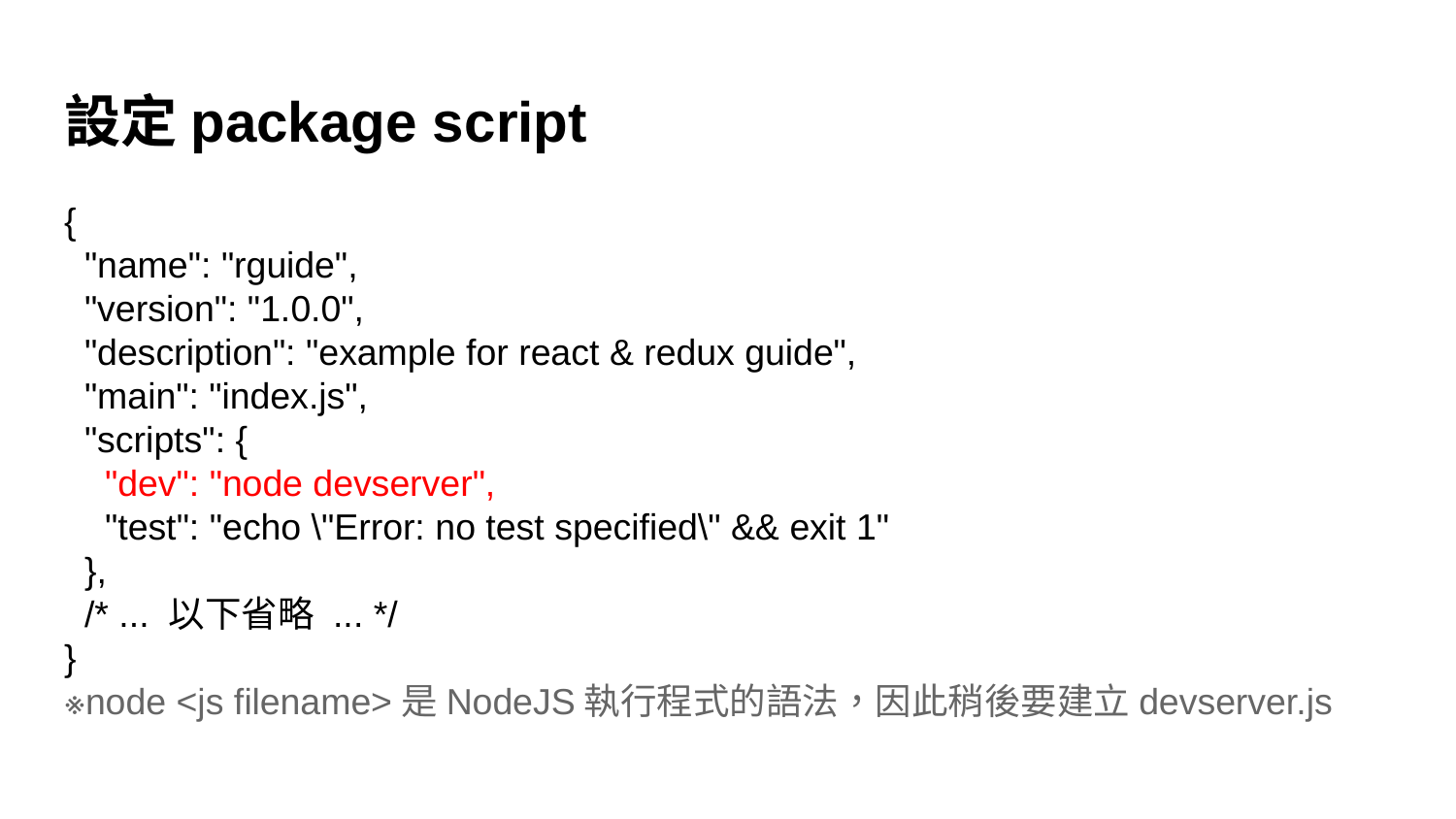

# 設定package script
{
  "name": "rguide",
  "version": "1.0.0",
  "description": "example for react & redux guide",
  "main": "index.js",
  "scripts": {
    "dev": "node devserver",
    "test": "echo \"Error: no test specified\" && exit 1"
  },
  /* ... 以下省略 ... */
}
※node <js filename>是NodeJS執行程式的語法，因此稍後要建立devserver.js